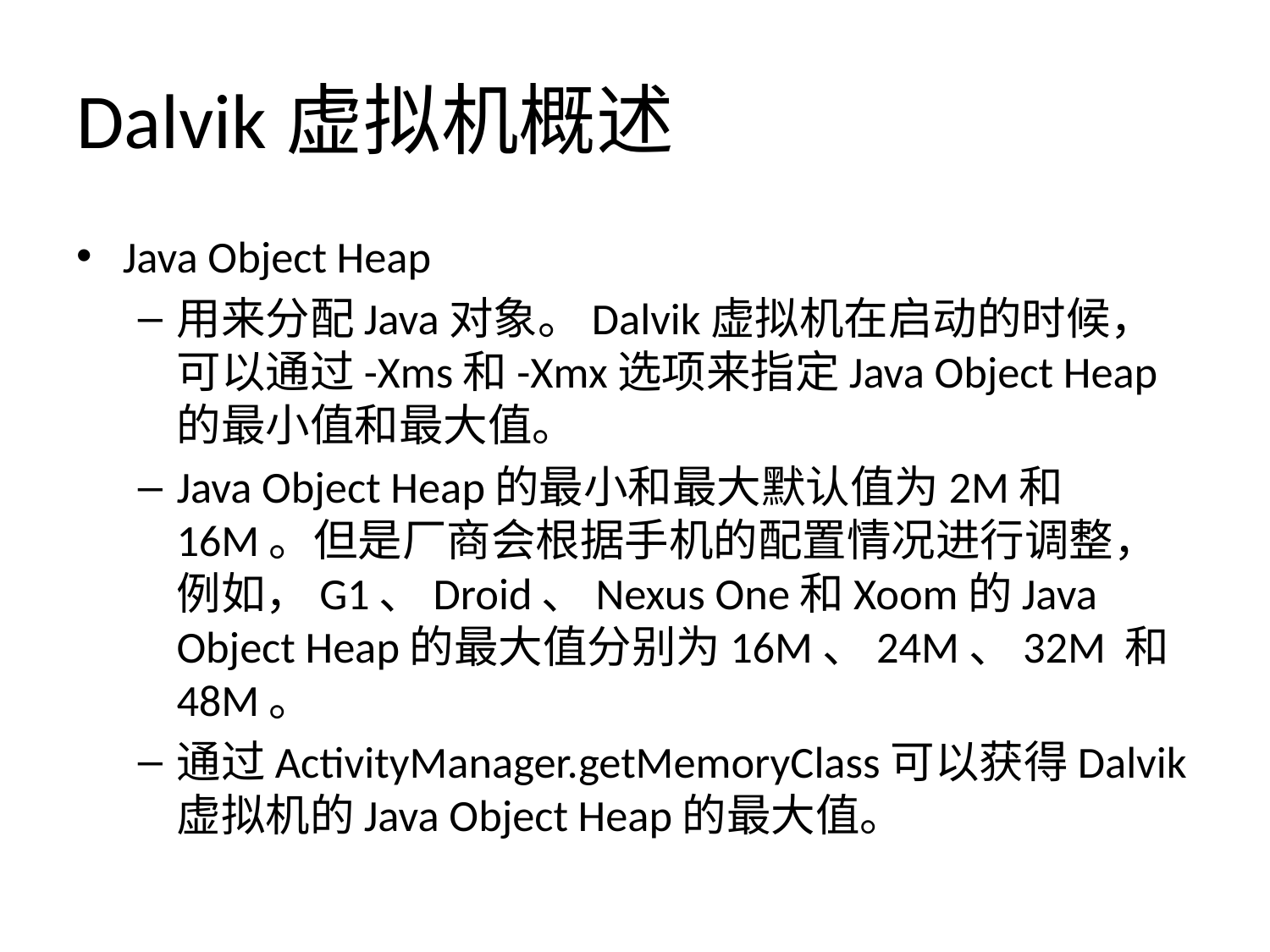

# Dalvik虚拟机概述
Java Object Heap
用来分配Java对象。Dalvik虚拟机在启动的时候，可以通过-Xms和-Xmx选项来指定Java Object Heap的最小值和最大值。
Java Object Heap的最小和最大默认值为2M和16M。但是厂商会根据手机的配置情况进行调整，例如，G1、Droid、Nexus One和Xoom的Java Object Heap的最大值分别为16M、24M、32M 和48M。
通过ActivityManager.getMemoryClass可以获得Dalvik虚拟机的Java Object Heap的最大值。